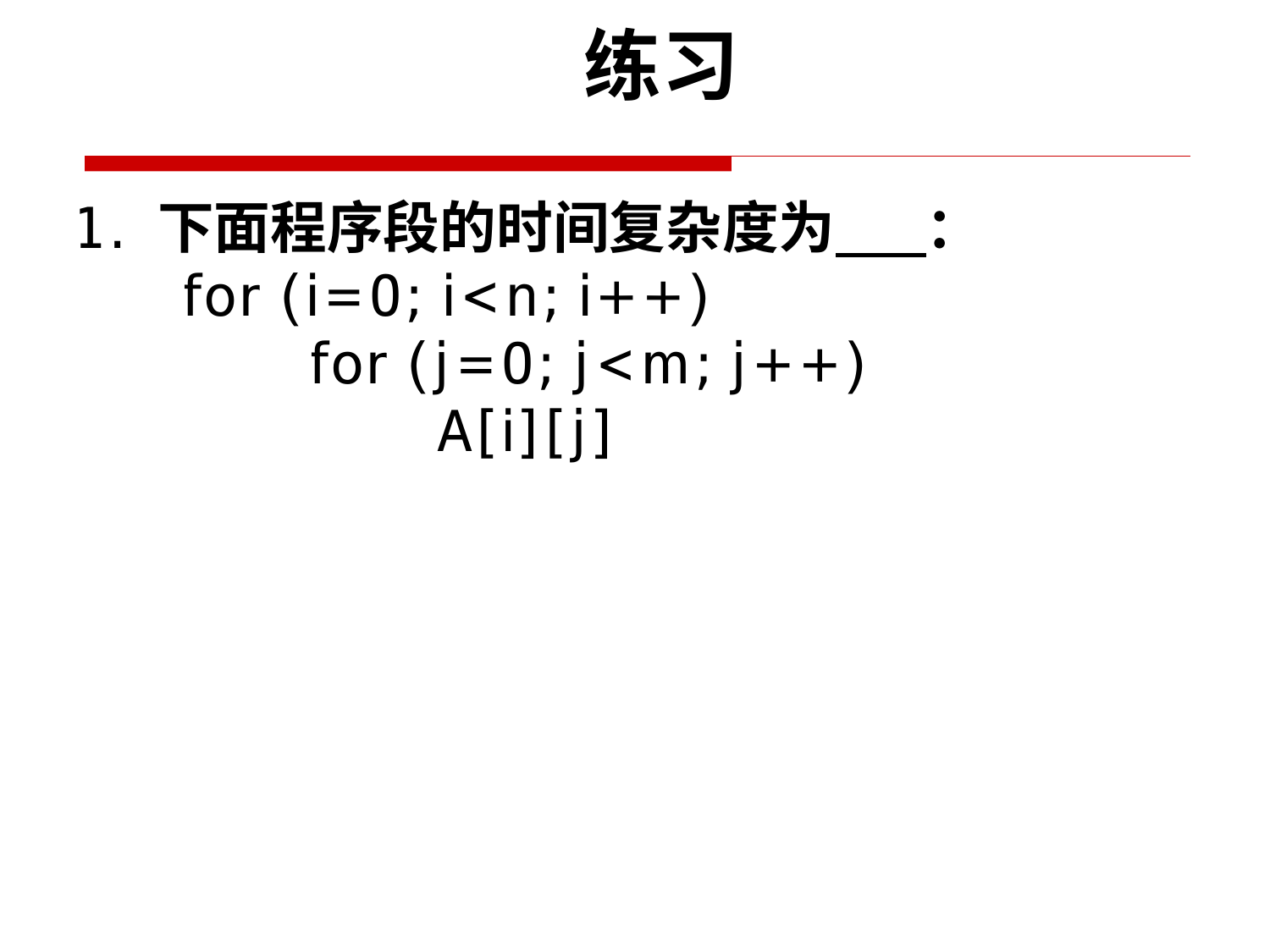

练习
 1. 下面程序段的时间复杂度为       ：
	for (i=0; i<n; i++)
		for (j=0; j<m; j++)
			A[i][j]